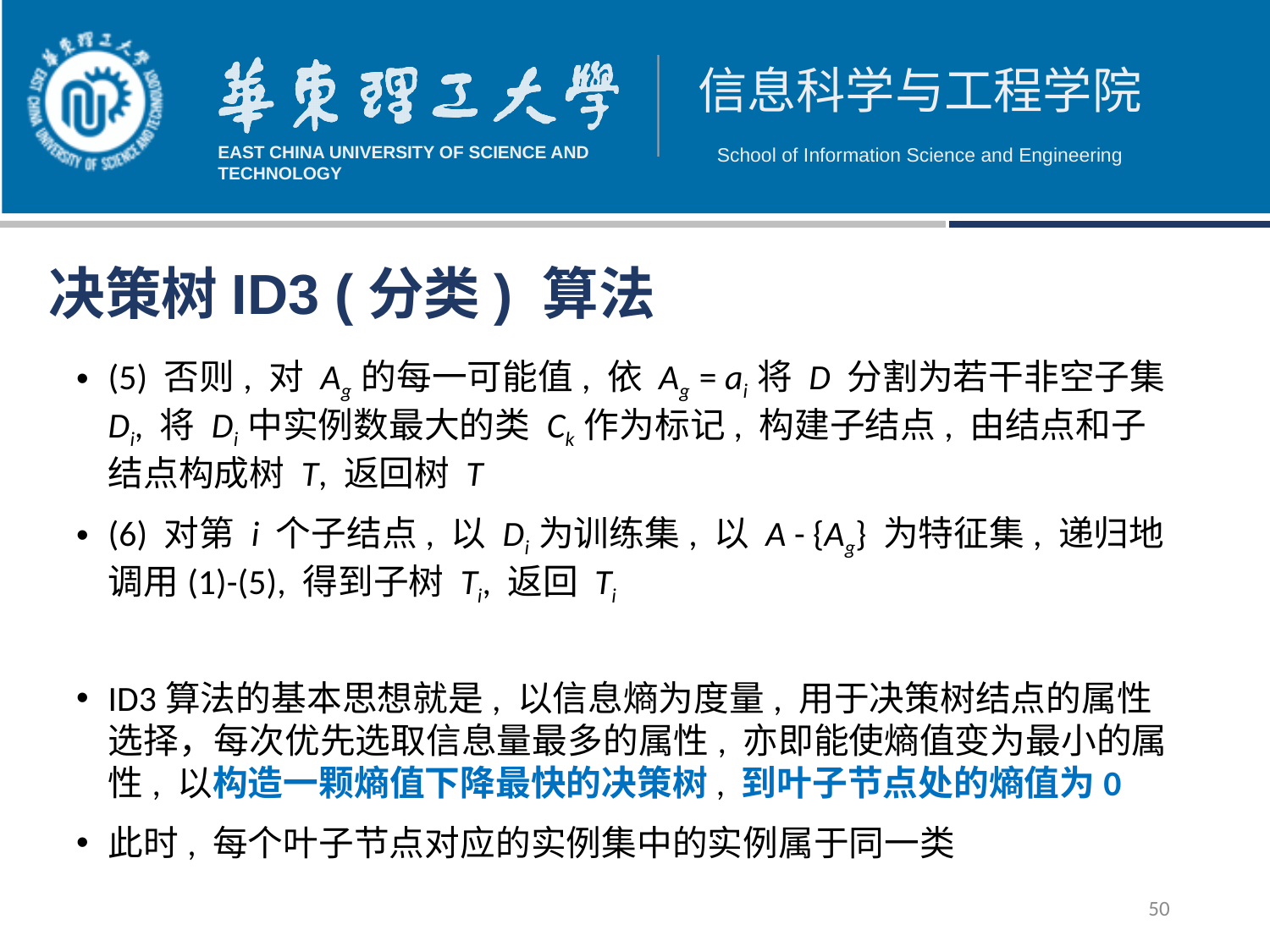

决策树ID3 (分类) 算法
(5) 否则, 对 Ag 的每一可能值, 依 Ag  = ai 将 D 分割为若干非空子集 Di, 将 Di 中实例数最大的类 Ck 作为标记, 构建子结点, 由结点和子结点构成树 T, 返回树 T
(6) 对第 i 个子结点, 以 Di 为训练集, 以 A - {Ag} 为特征集, 递归地调用(1)-(5), 得到子树 Ti, 返回 Ti

ID3算法的基本思想就是, 以信息熵为度量, 用于决策树结点的属性选择，每次优先选取信息量最多的属性, 亦即能使熵值变为最小的属性, 以构造一颗熵值下降最快的决策树, 到叶子节点处的熵值为0
此时, 每个叶子节点对应的实例集中的实例属于同一类
50